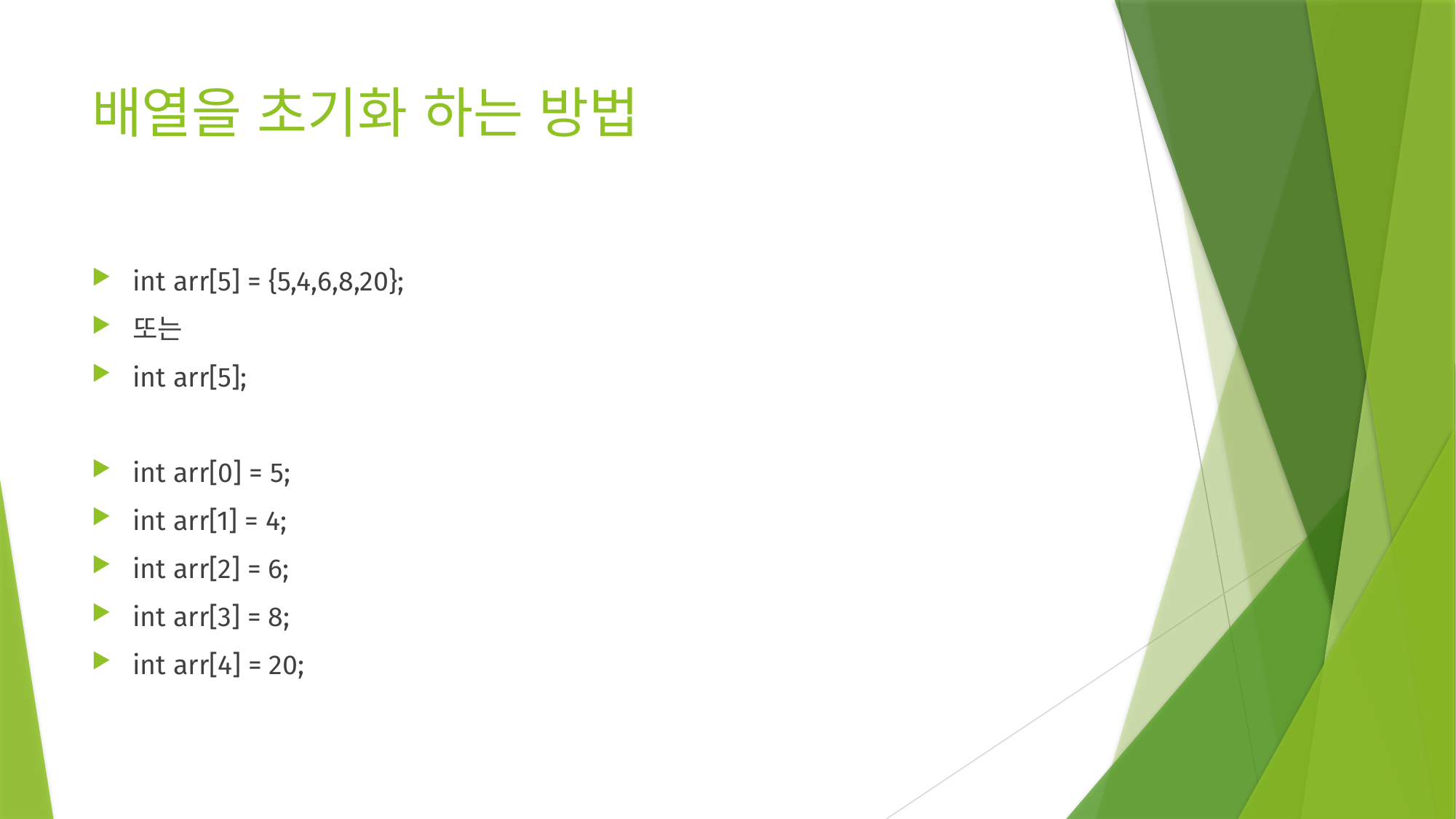

# 배열을 초기화 하는 방법
int arr[5] = {5,4,6,8,20};
또는
int arr[5];

int arr[0] = 5;
int arr[1] = 4;
int arr[2] = 6;
int arr[3] = 8;
int arr[4] = 20;